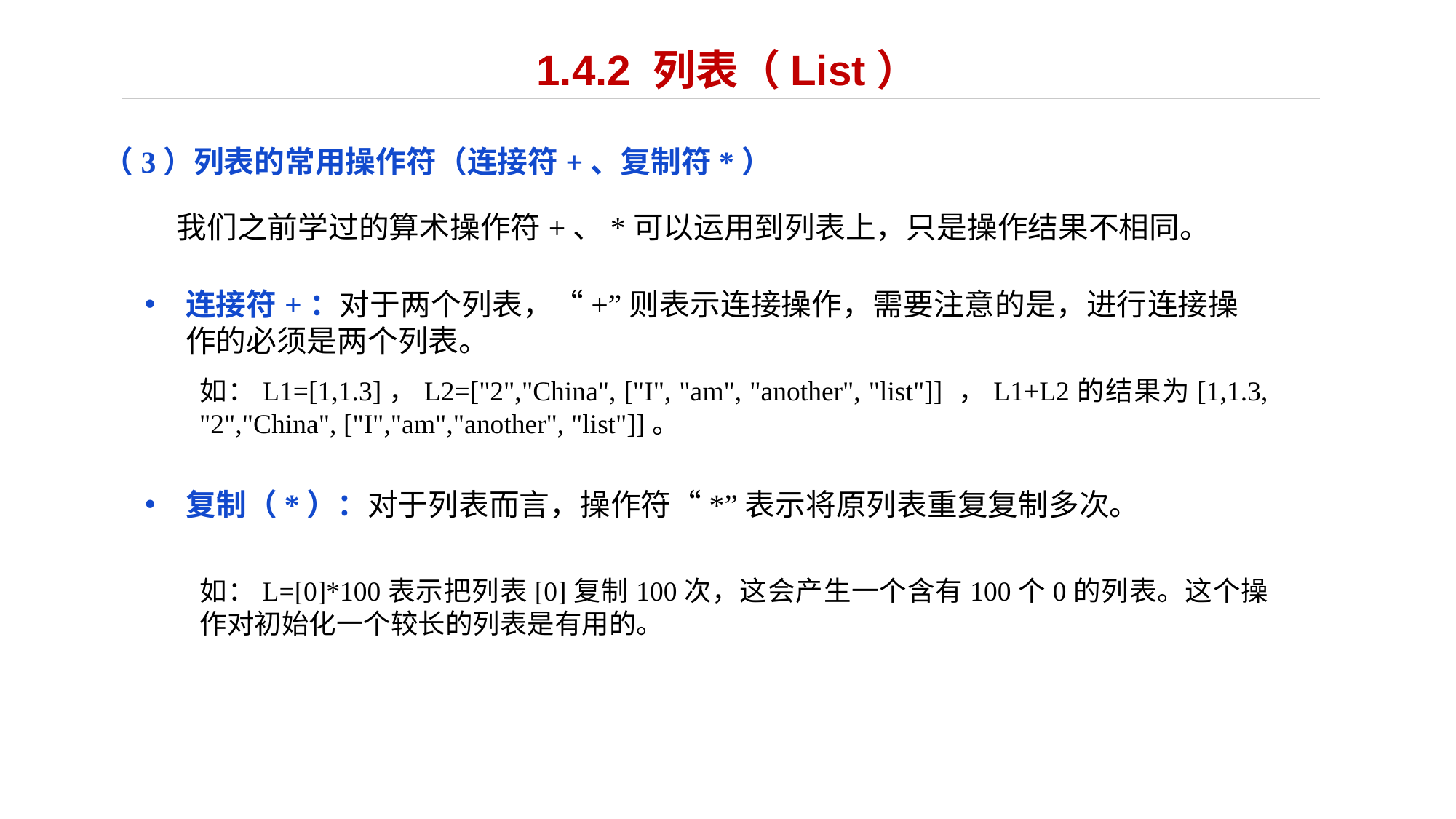

# 1.4.2 列表（List）
（3）列表的常用操作符（连接符+、复制符*）
        我们之前学过的算术操作符+、*可以运用到列表上，只是操作结果不相同。
连接符+：对于两个列表，“+”则表示连接操作，需要注意的是，进行连接操作的必须是两个列表。
如：L1=[1,1.3]，L2=["2","China", ["I", "am", "another", "list"]] ，L1+L2的结果为[1,1.3, "2","China", ["I","am","another", "list"]]。
复制（*）：对于列表而言，操作符“*”表示将原列表重复复制多次。
如：L=[0]*100表示把列表[0]复制100次，这会产生一个含有100个0的列表。这个操作对初始化一个较长的列表是有用的。